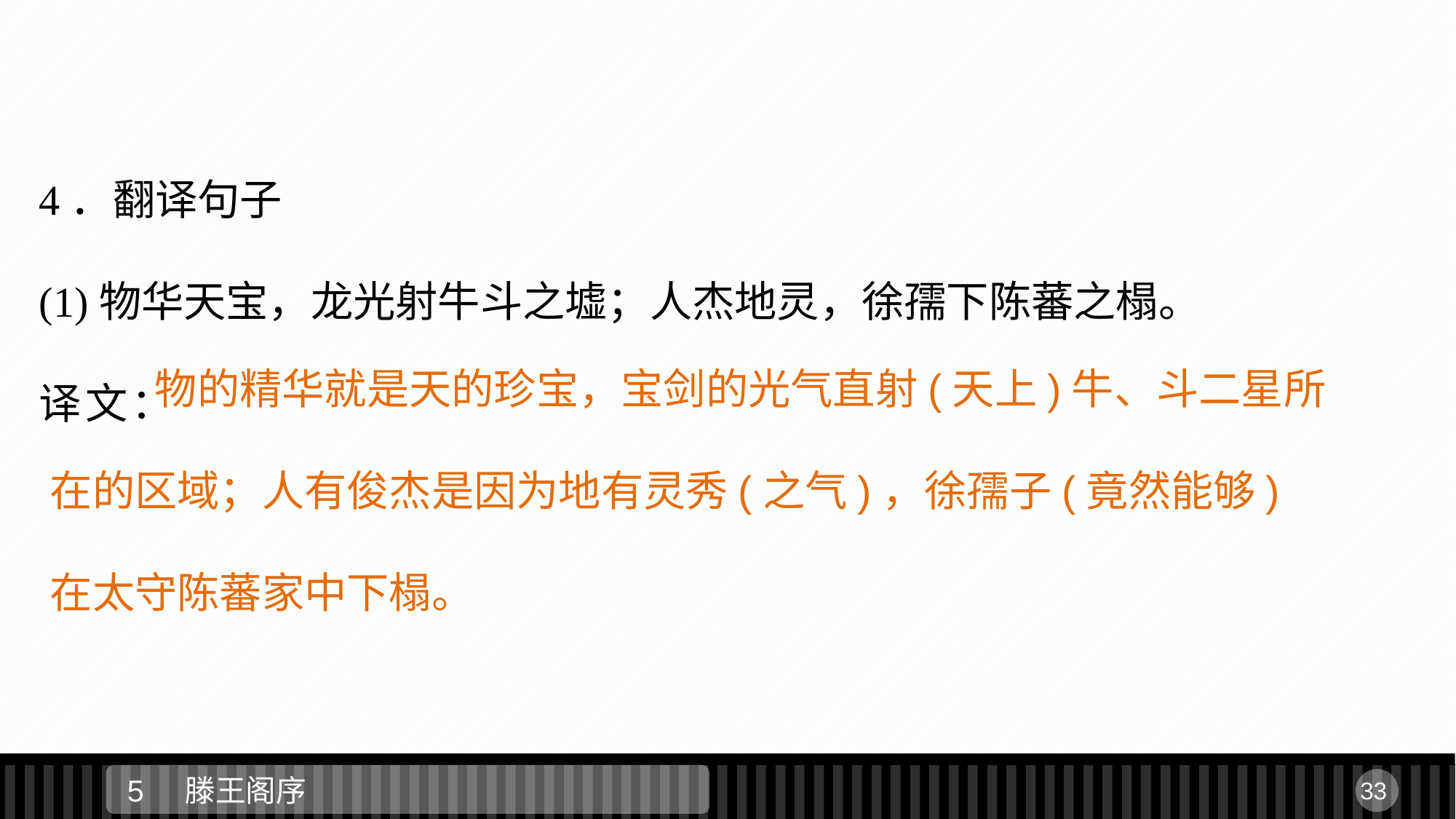

4．翻译句子
(1)物华天宝，龙光射牛斗之墟；人杰地灵，徐孺下陈蕃之榻。
译文：
          物的精华就是天的珍宝，宝剑的光气直射(天上)牛、斗二星所在的区域；人有俊杰是因为地有灵秀(之气)，徐孺子(竟然能够)在太守陈蕃家中下榻。